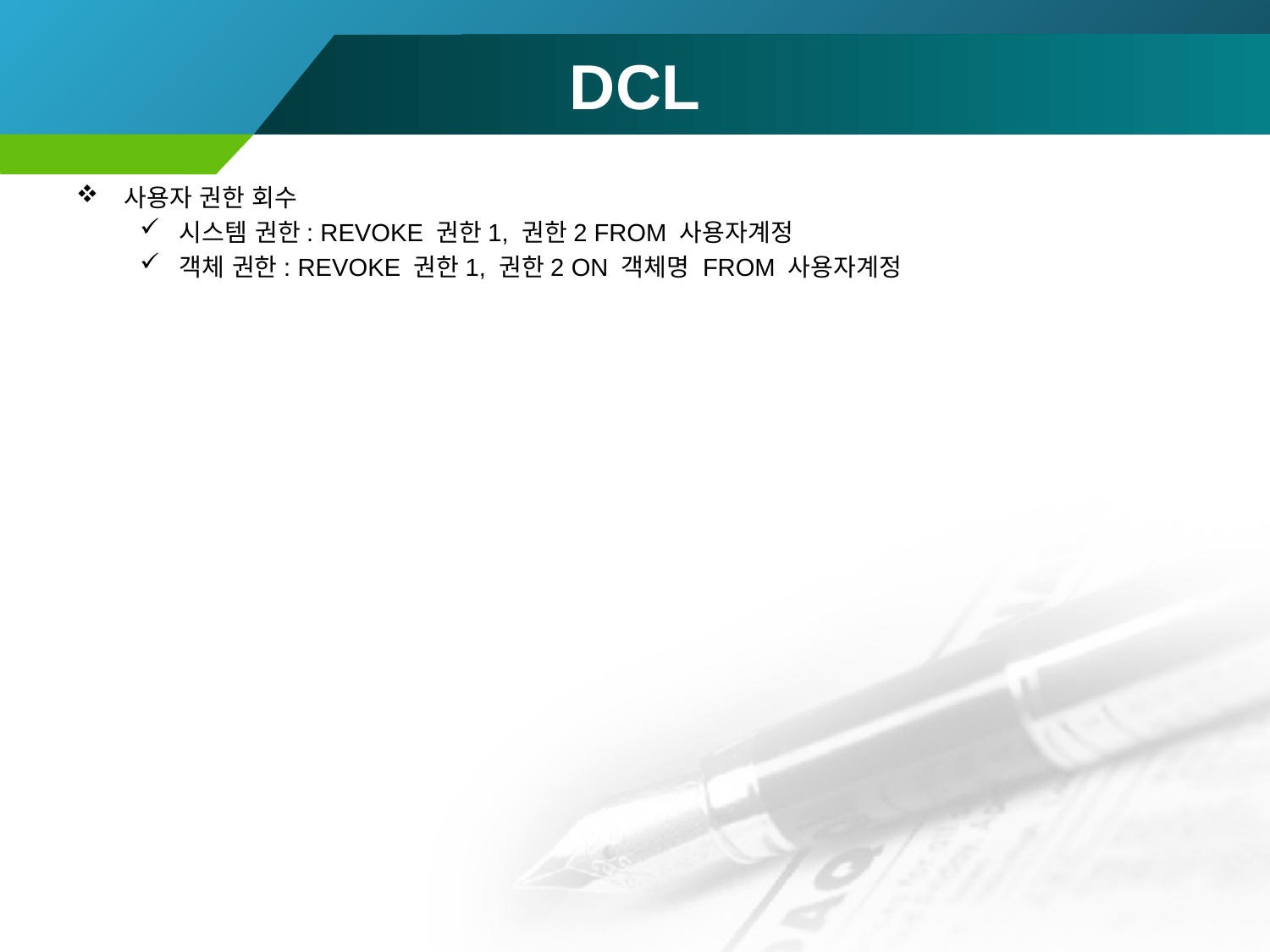

# DCL
사용자 권한 회수
시스템 권한: REVOKE 권한1, 권한2 FROM 사용자계정
객체 권한: REVOKE 권한1, 권한2 ON 객체명 FROM 사용자계정